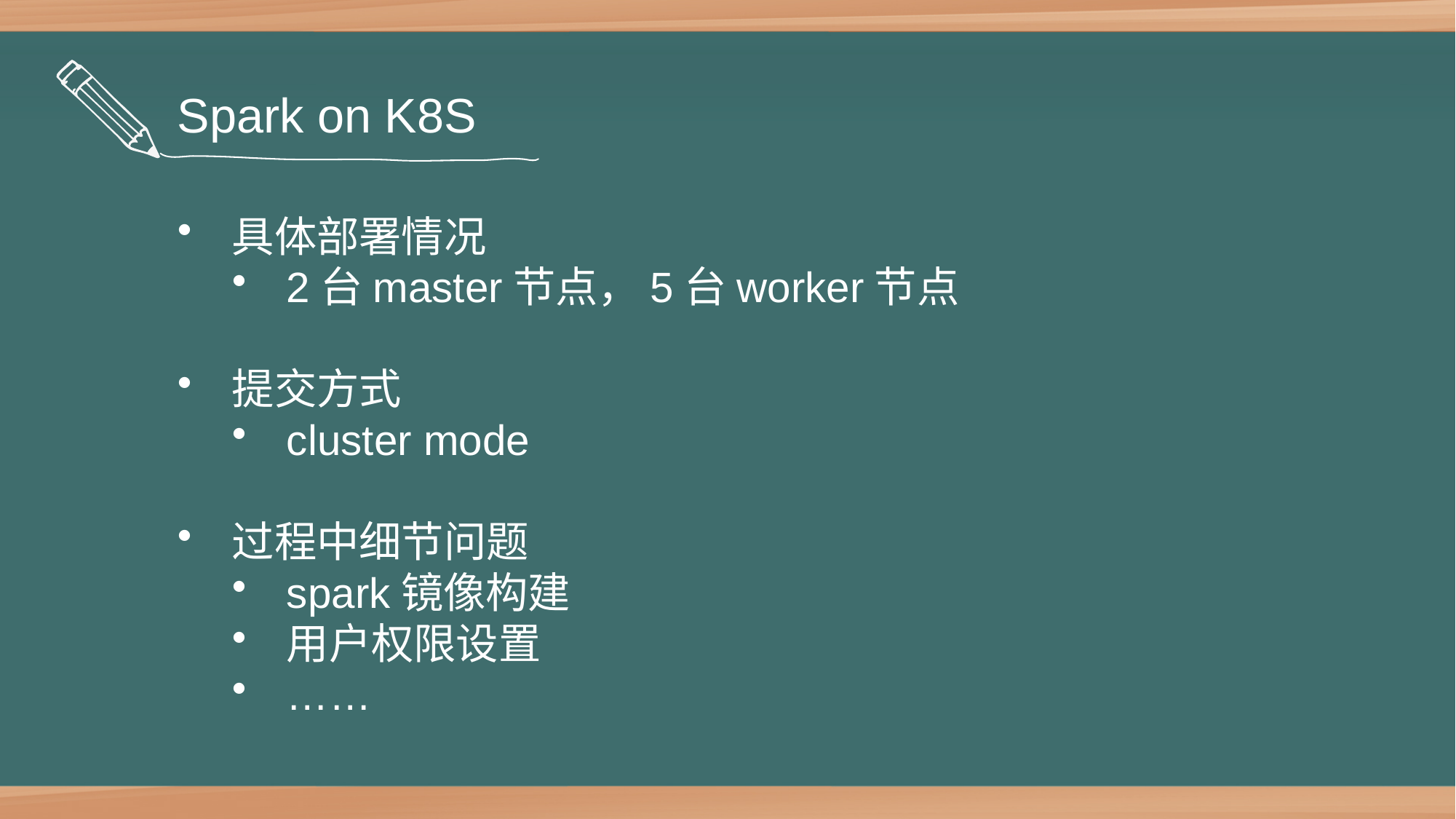

Spark on K8S

具体部署情况
2台master节点，5台worker节点

提交方式
cluster mode

过程中细节问题
spark镜像构建
用户权限设置
……